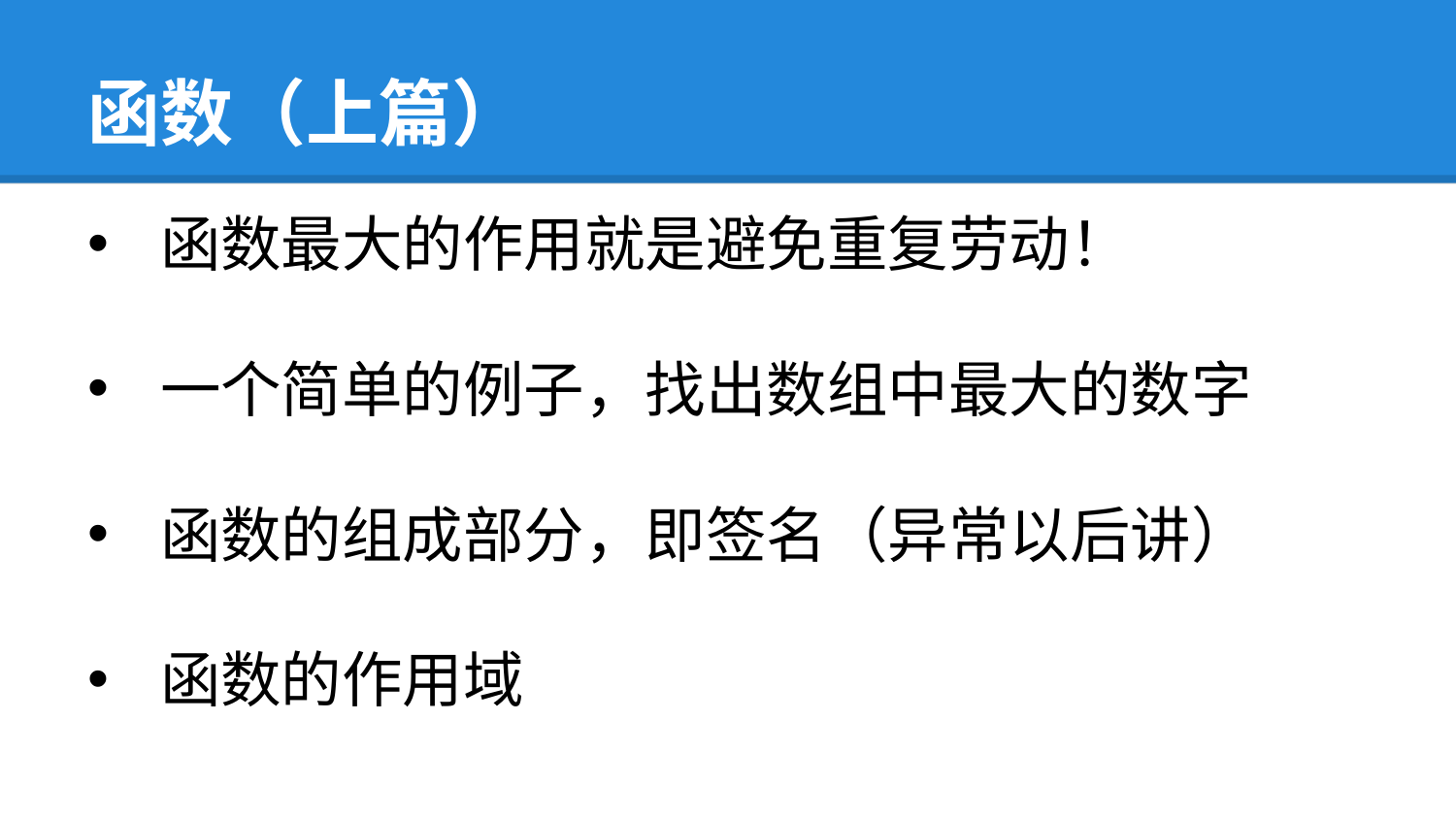

# 函数（上篇）
函数最大的作用就是避免重复劳动！

一个简单的例子，找出数组中最大的数字

函数的组成部分，即签名（异常以后讲）

函数的作用域